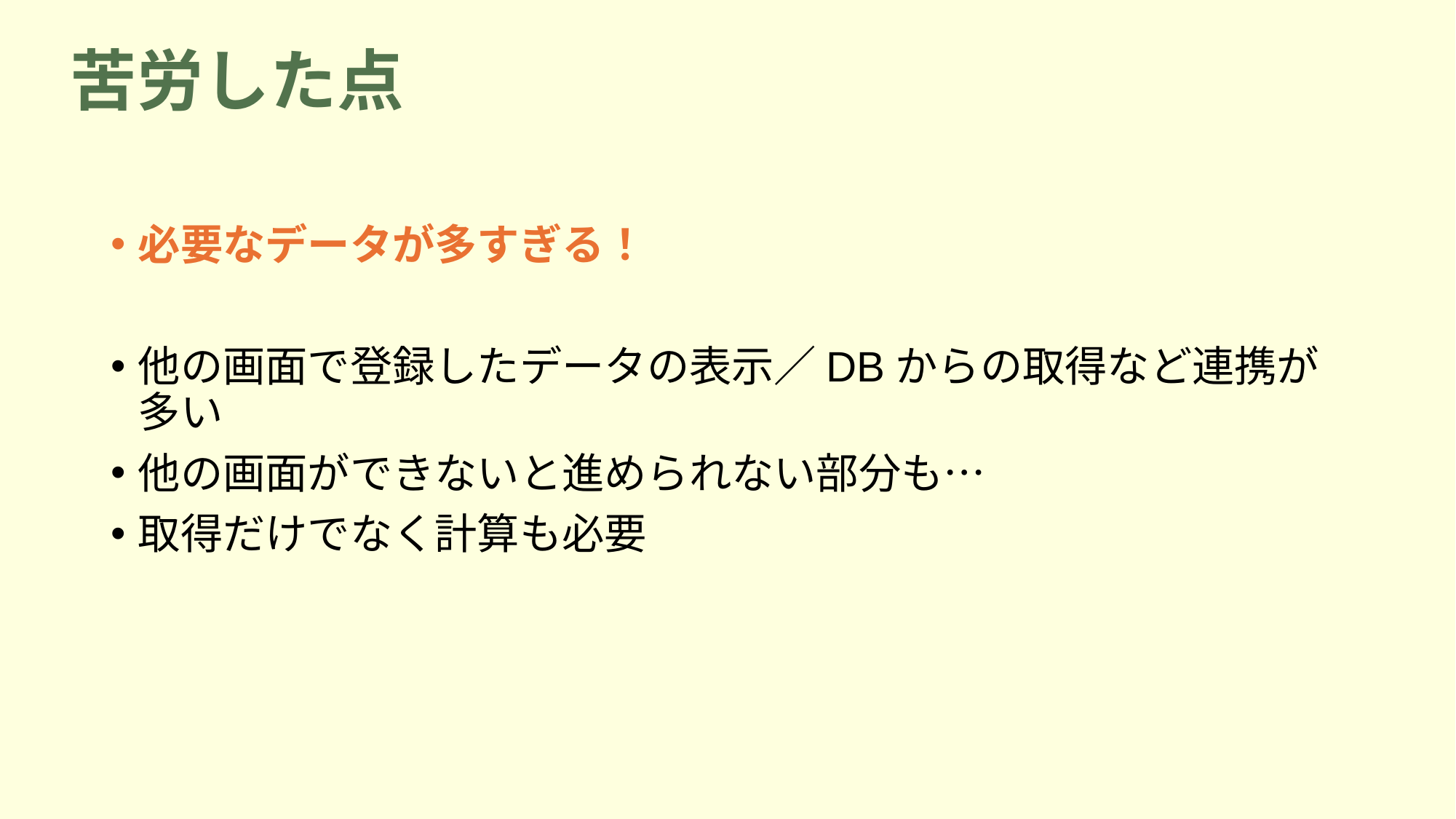

# 苦労した点
必要なデータが多すぎる！

他の画面で登録したデータの表示／DBからの取得など連携が多い
他の画面ができないと進められない部分も…
取得だけでなく計算も必要